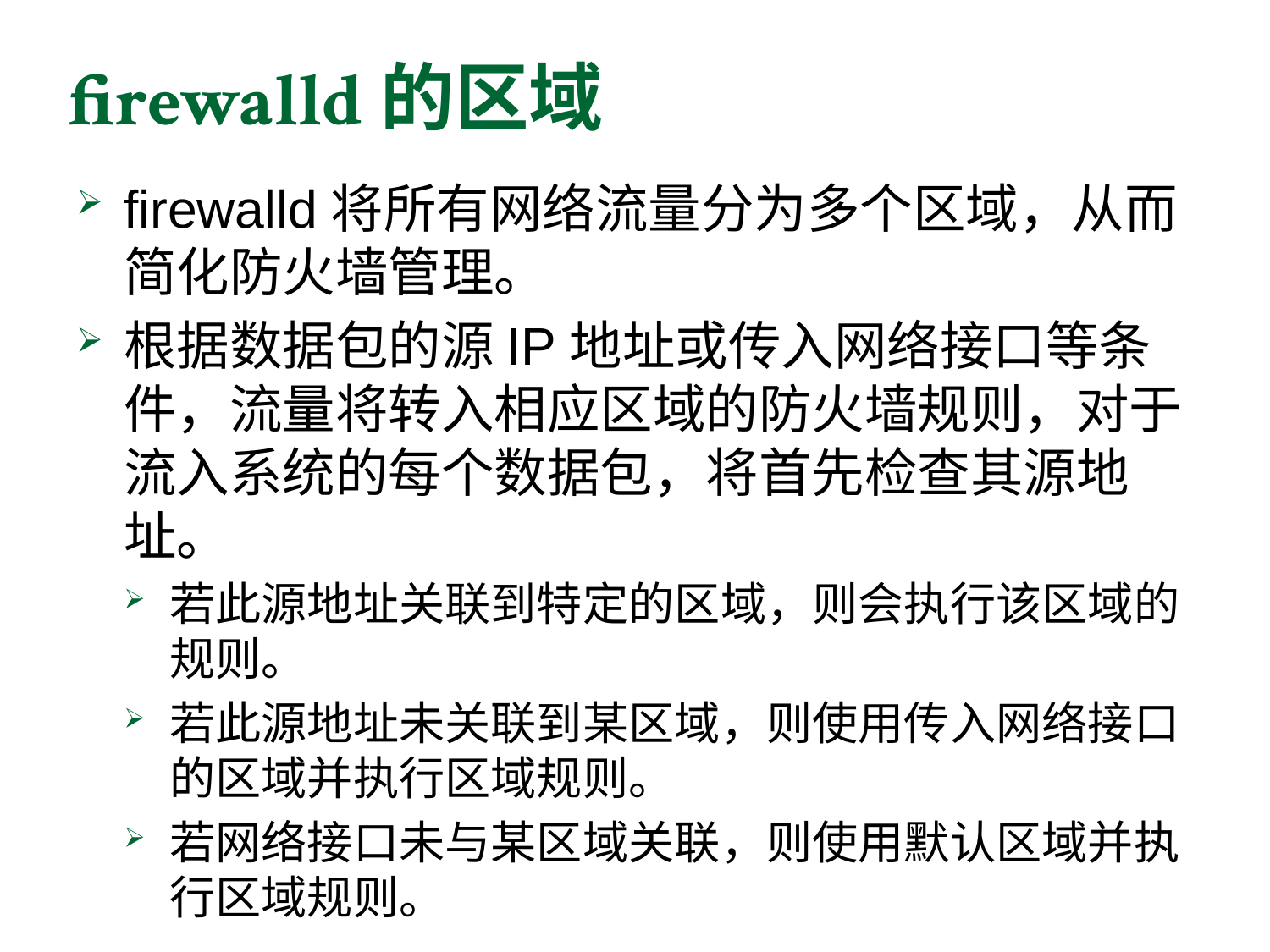

# firewalld的区域
firewalld将所有网络流量分为多个区域，从而简化防火墙管理。
根据数据包的源IP地址或传入网络接口等条件，流量将转入相应区域的防火墙规则，对于流入系统的每个数据包，将首先检查其源地址。
若此源地址关联到特定的区域，则会执行该区域的规则。
若此源地址未关联到某区域，则使用传入网络接口的区域并执行区域规则。
若网络接口未与某区域关联，则使用默认区域并执行区域规则。